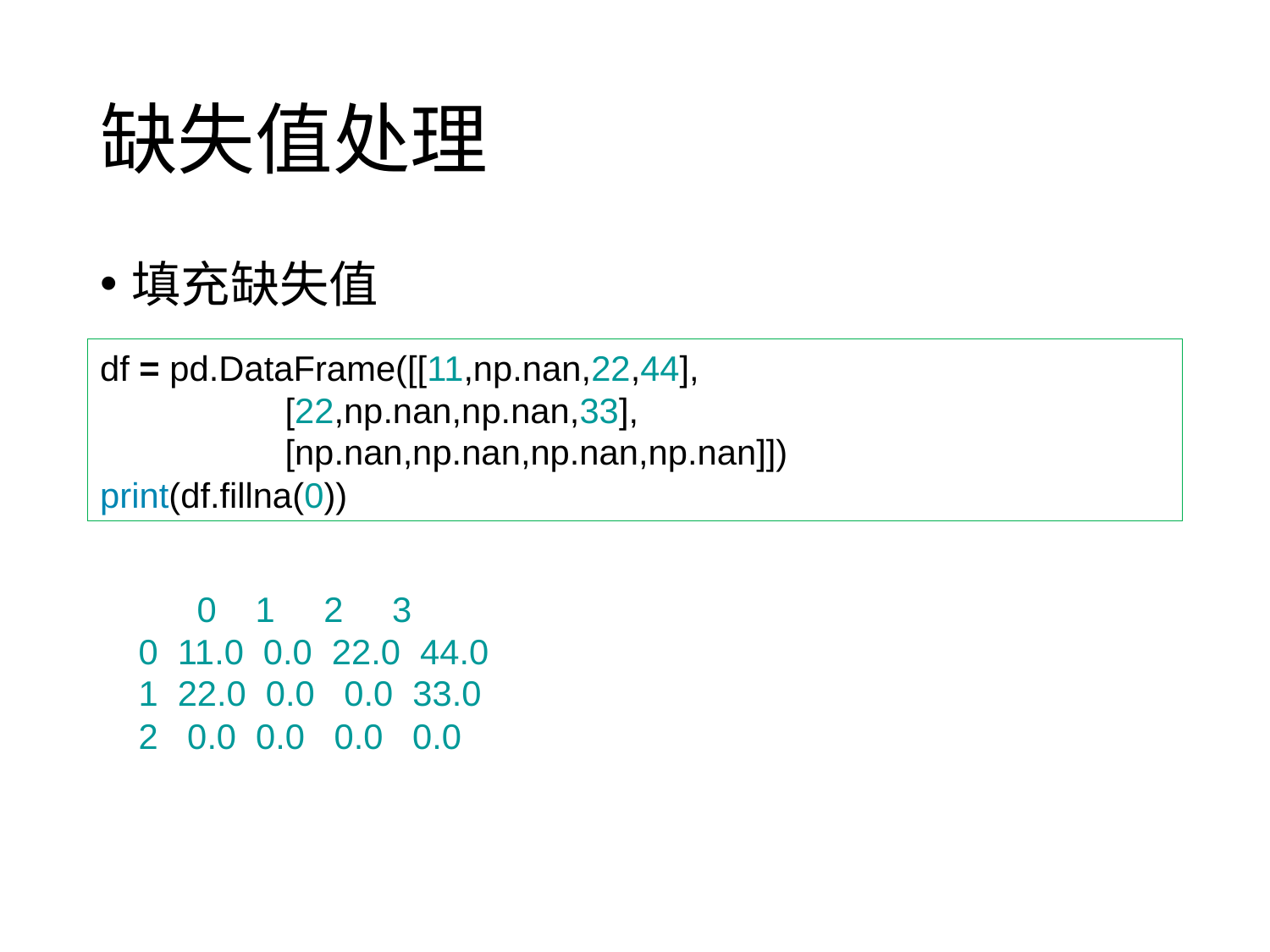

# 缺失值处理
填充缺失值
df = pd.DataFrame([[11,np.nan,22,44],
                   [22,np.nan,np.nan,33],
                   [np.nan,np.nan,np.nan,np.nan]])
print(df.fillna(0))
      0    1     2     3
0  11.0  0.0  22.0  44.0
1  22.0  0.0   0.0  33.0
2   0.0  0.0   0.0   0.0
49